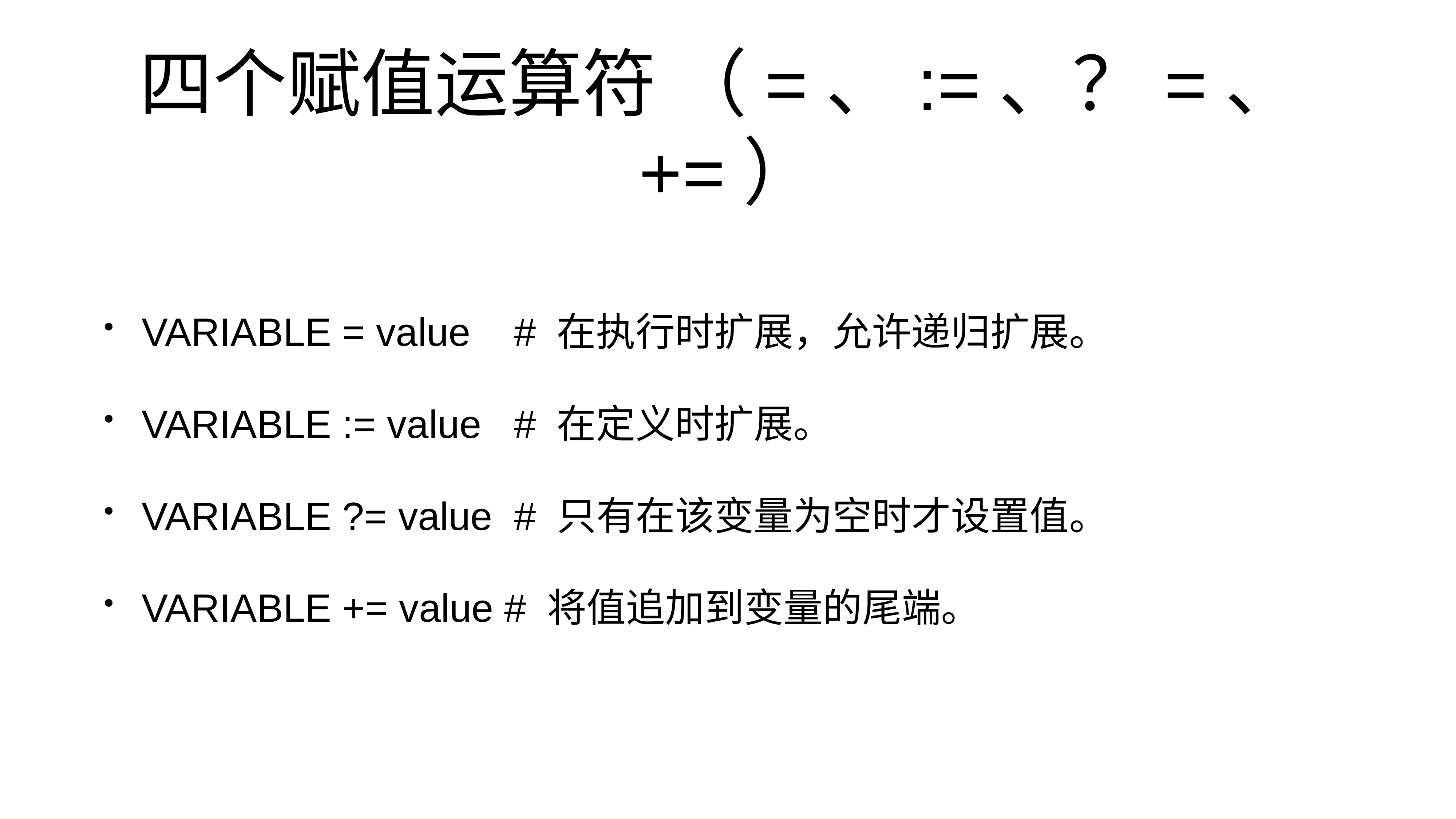

# 四个赋值运算符 （=、:=、？=、+=）
VARIABLE = value    # 在执行时扩展，允许递归扩展。
VARIABLE := value   # 在定义时扩展。
VARIABLE ?= value  # 只有在该变量为空时才设置值。
VARIABLE += value # 将值追加到变量的尾端。